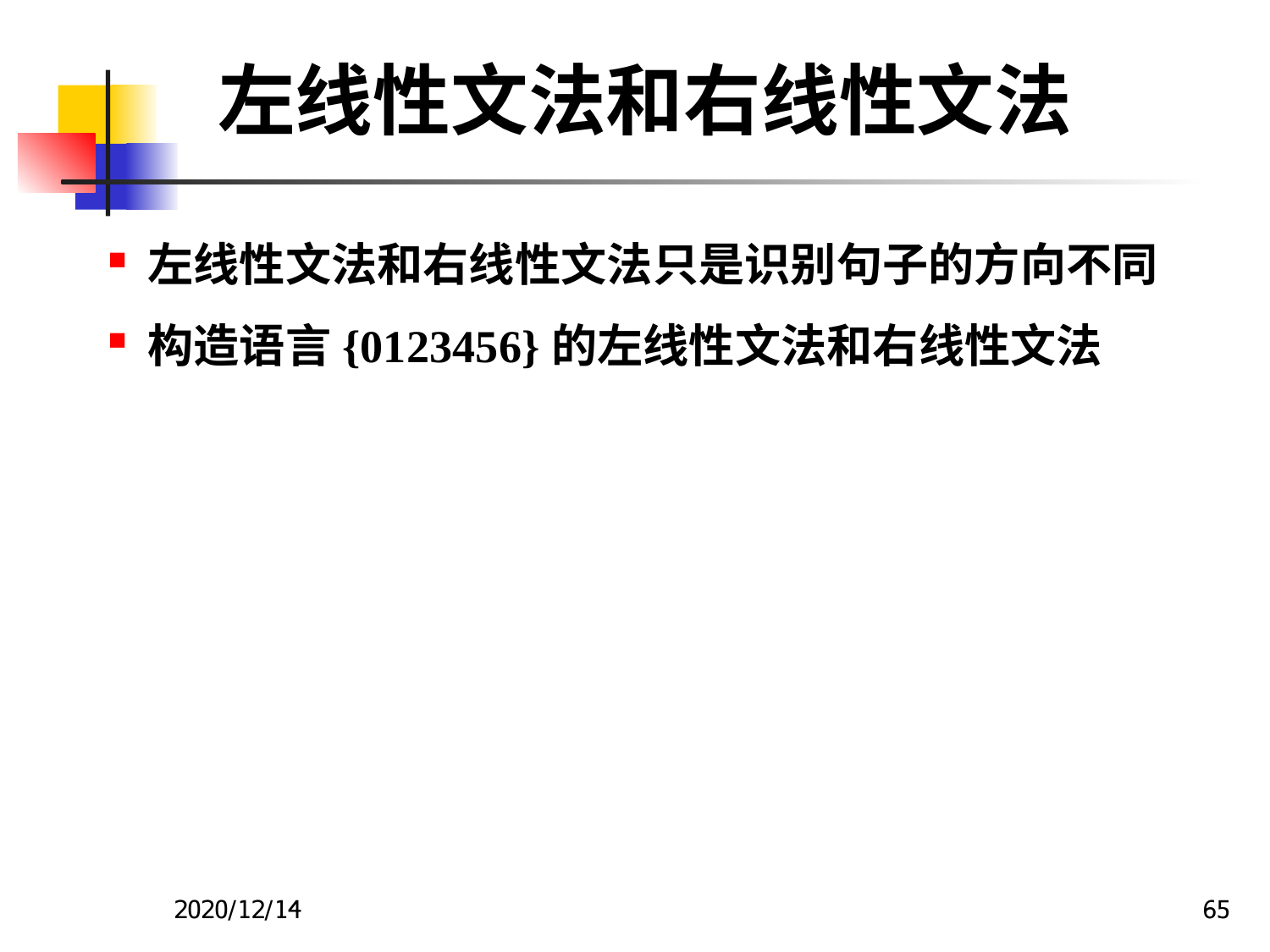

左线性文法和右线性文法
左线性文法和右线性文法只是识别句子的方向不同
构造语言{0123456}的左线性文法和右线性文法
2020/12/14
65